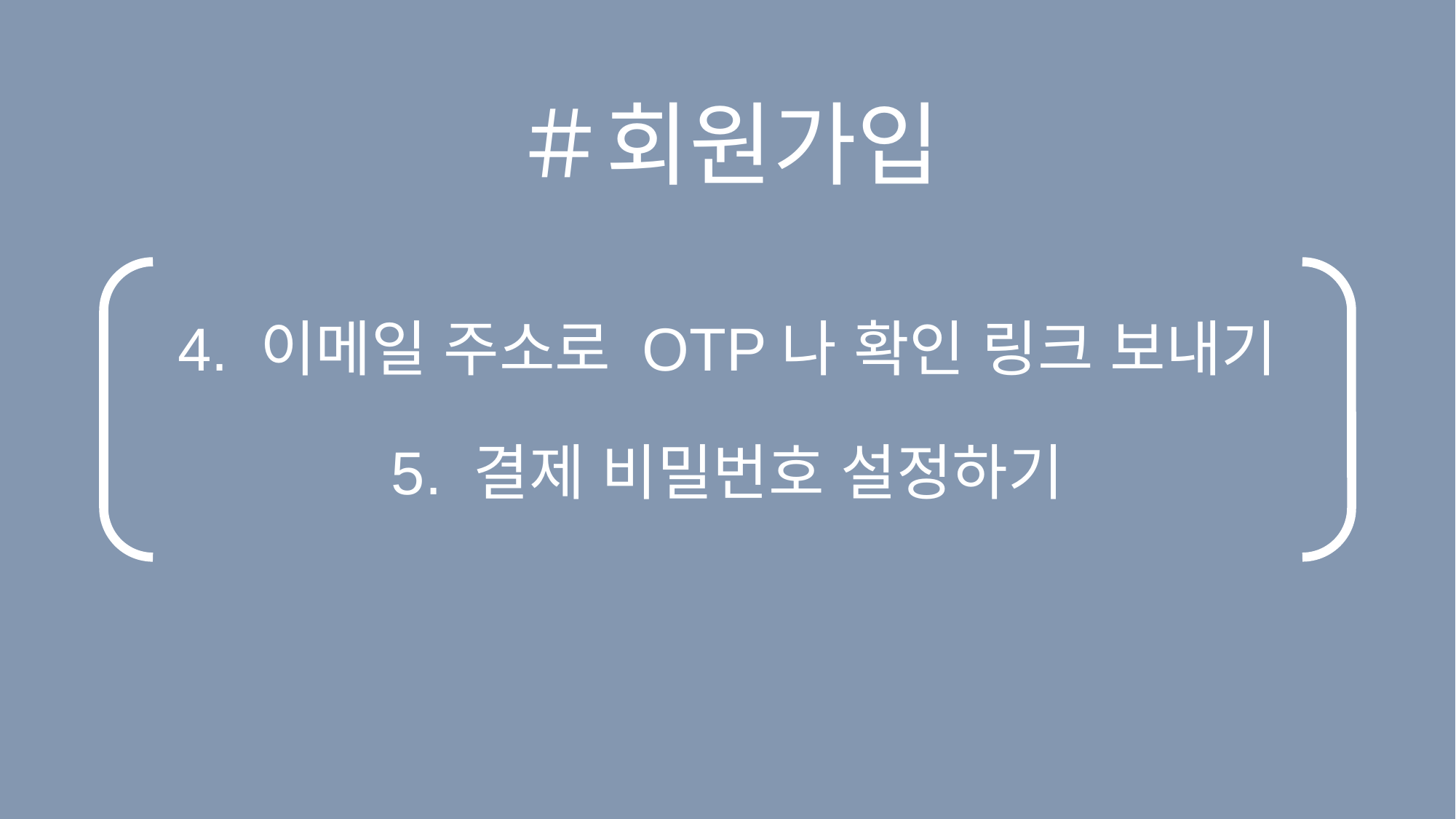

＃회원가입

4. 이메일 주소로 OTP나 확인 링크 보내기

5. 결제 비밀번호 설정하기